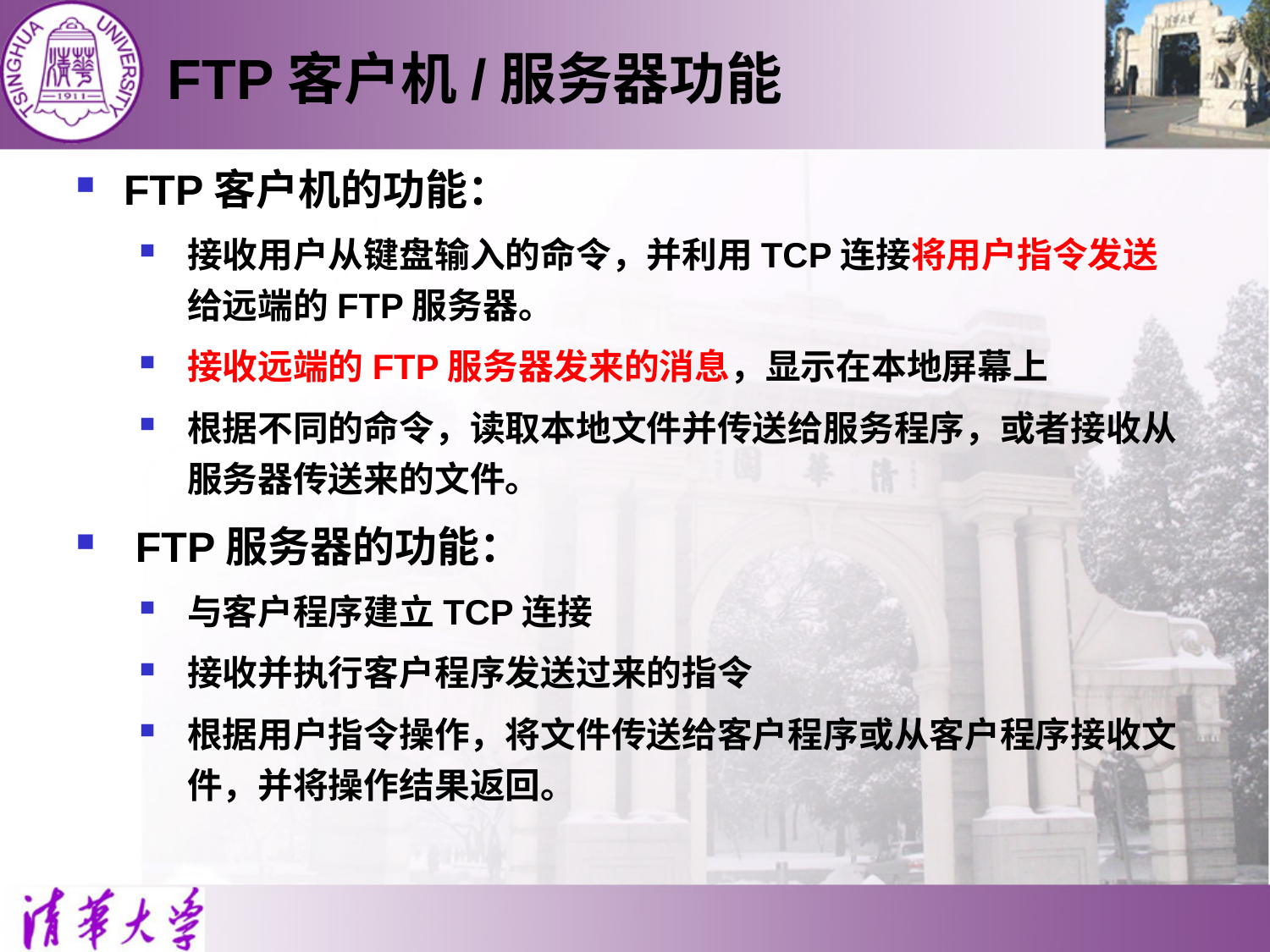

FTP客户机/服务器功能
FTP客户机的功能：
接收用户从键盘输入的命令，并利用TCP连接将用户指令发送给远端的FTP服务器。
接收远端的FTP服务器发来的消息，显示在本地屏幕上
根据不同的命令，读取本地文件并传送给服务程序，或者接收从服务器传送来的文件。
 FTP服务器的功能：
与客户程序建立TCP连接
接收并执行客户程序发送过来的指令
根据用户指令操作，将文件传送给客户程序或从客户程序接收文件，并将操作结果返回。